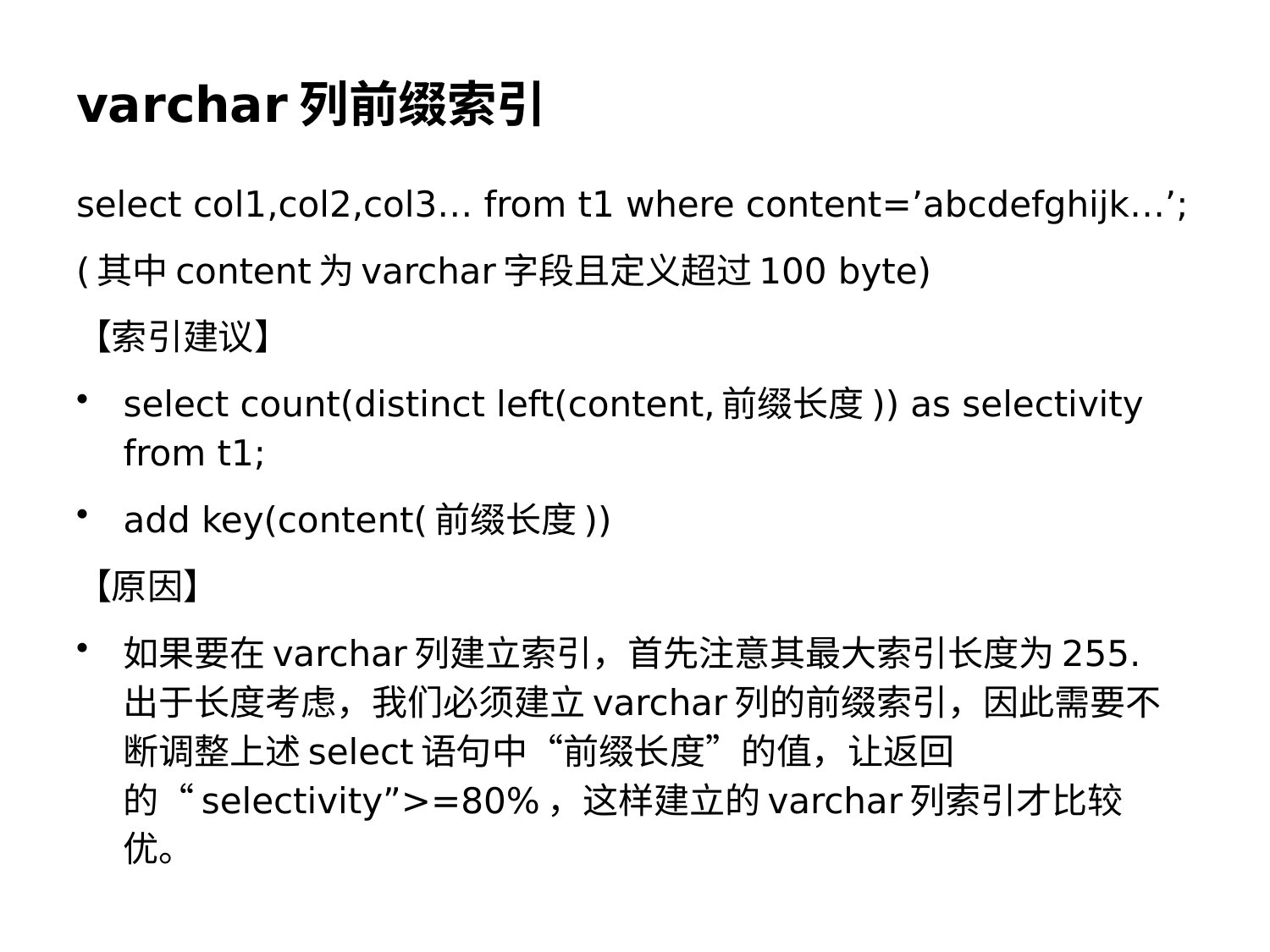

# varchar列前缀索引
select col1,col2,col3… from t1 where content=’abcdefghijk…’;
(其中content为varchar字段且定义超过100 byte)
【索引建议】
select count(distinct left(content,前缀长度)) as selectivity from t1;
add key(content(前缀长度))
【原因】
如果要在varchar列建立索引，首先注意其最大索引长度为255. 出于长度考虑，我们必须建立varchar列的前缀索引，因此需要不断调整上述select语句中“前缀长度”的值，让返回的“selectivity”>=80%，这样建立的varchar列索引才比较优。